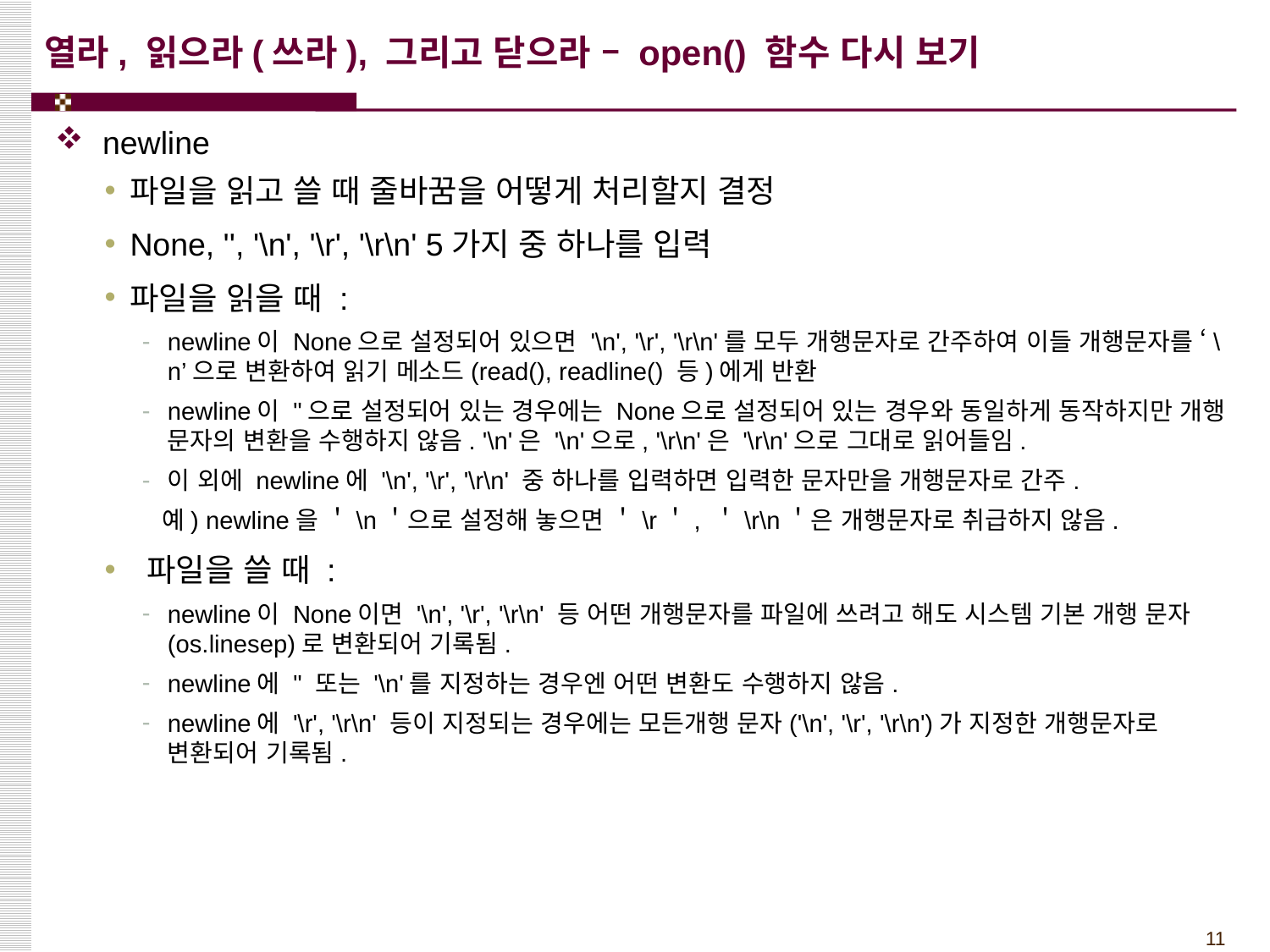

# 열라, 읽으라(쓰라), 그리고 닫으라 – open() 함수 다시 보기
newline
파일을 읽고 쓸 때 줄바꿈을 어떻게 처리할지 결정
None, '', '\n', '\r', '\r\n' 5가지 중 하나를 입력
파일을 읽을 때 :
newline이 None으로 설정되어 있으면 '\n', '\r', '\r\n'를 모두 개행문자로 간주하여 이들 개행문자를 ‘\n’으로 변환하여 읽기 메소드(read(), readline() 등)에게 반환
newline이 ''으로 설정되어 있는 경우에는 None으로 설정되어 있는 경우와 동일하게 동작하지만 개행 문자의 변환을 수행하지 않음. '\n'은 '\n'으로, '\r\n'은 '\r\n'으로 그대로 읽어들임.
이 외에 newline에 '\n', '\r', '\r\n' 중 하나를 입력하면 입력한 문자만을 개행문자로 간주.
  예) newline을 ＇\n＇으로 설정해 놓으면 ＇\r＇, ＇\r\n＇은 개행문자로 취급하지 않음.
 파일을 쓸 때 :
newline이 None이면 '\n', '\r', '\r\n' 등 어떤 개행문자를 파일에 쓰려고 해도 시스템 기본 개행 문자(os.linesep)로 변환되어 기록됨.
newline에 '' 또는 '\n'를 지정하는 경우엔 어떤 변환도 수행하지 않음.
newline에 '\r', '\r\n' 등이 지정되는 경우에는 모든개행 문자('\n', '\r', '\r\n')가 지정한 개행문자로 변환되어 기록됨.